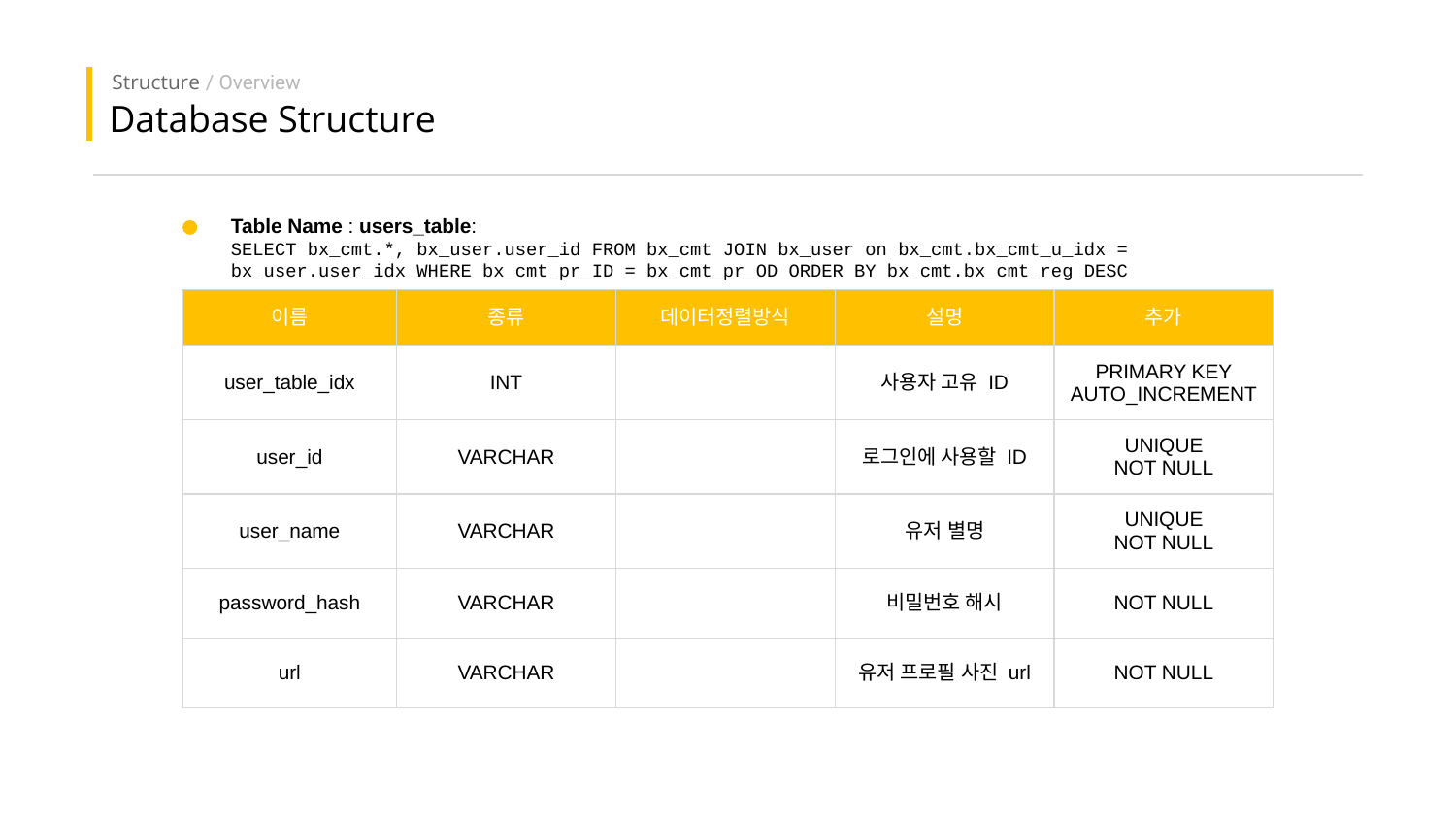

Structure / Overview
Database Structure
Table Name : users_table:
SELECT bx_cmt.*, bx_user.user_id FROM bx_cmt JOIN bx_user on bx_cmt.bx_cmt_u_idx = bx_user.user_idx WHERE bx_cmt_pr_ID = bx_cmt_pr_OD ORDER BY bx_cmt.bx_cmt_reg DESC

| 이름 | 종류 | 데이터정렬방식 | 설명 | 추가 |
| --- | --- | --- | --- | --- |
| user\_table\_idx | INT |  | 사용자 고유 ID | PRIMARY KEY AUTO\_INCREMENT |
| user\_id | VARCHAR |  | 로그인에 사용할 ID | UNIQUE NOT NULL |
| user\_name | VARCHAR |  | 유저 별명 | UNIQUE NOT NULL |
| password\_hash | VARCHAR |  | 비밀번호 해시 | NOT NULL |
| url | VARCHAR |  | 유저 프로필 사진 url | NOT NULL |